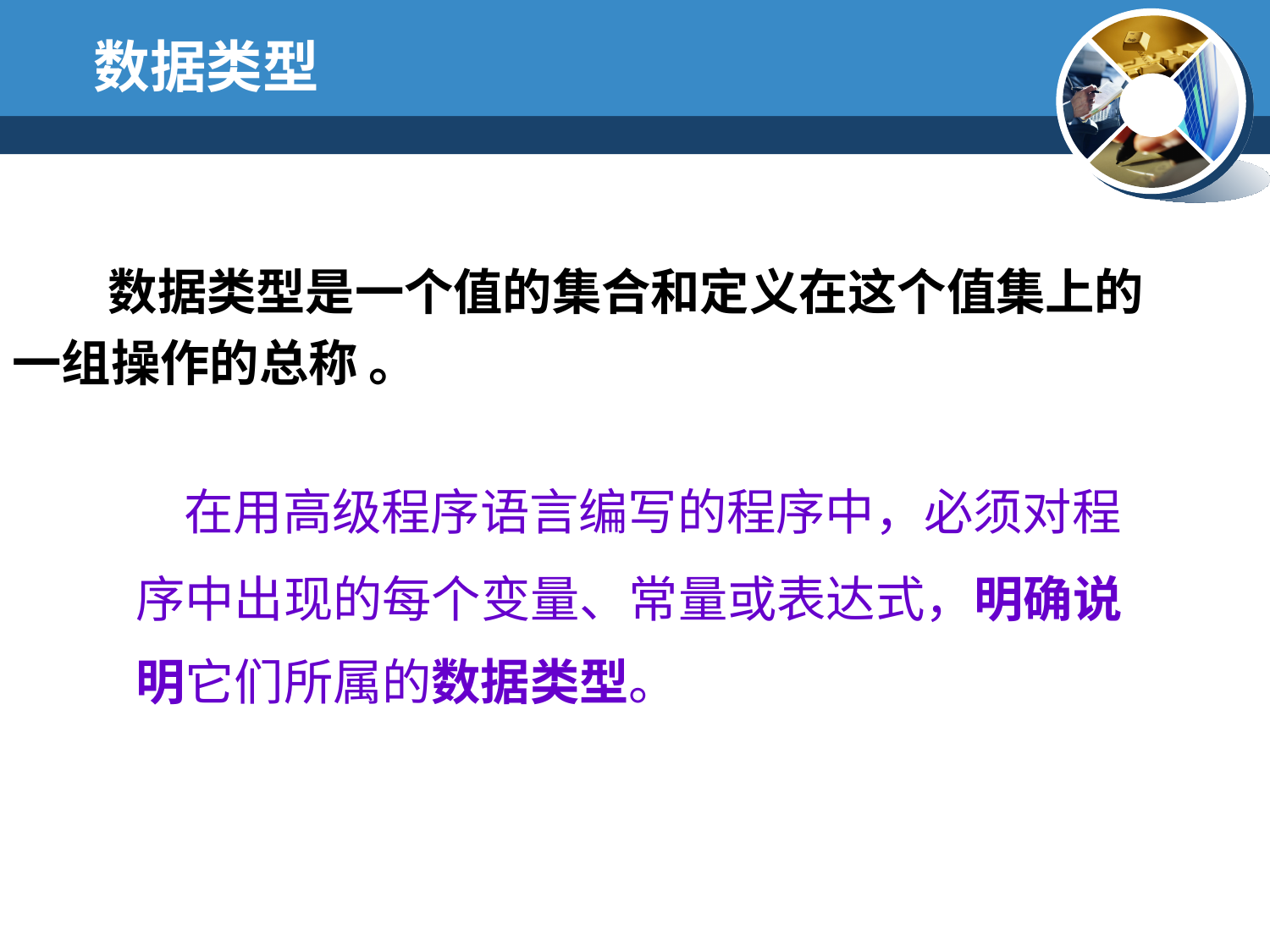

数据类型
         数据类型是一个值的集合和定义在这个值集上的一组操作的总称 。
  在用高级程序语言编写的程序中，必须对程序中出现的每个变量、常量或表达式，明确说明它们所属的数据类型。